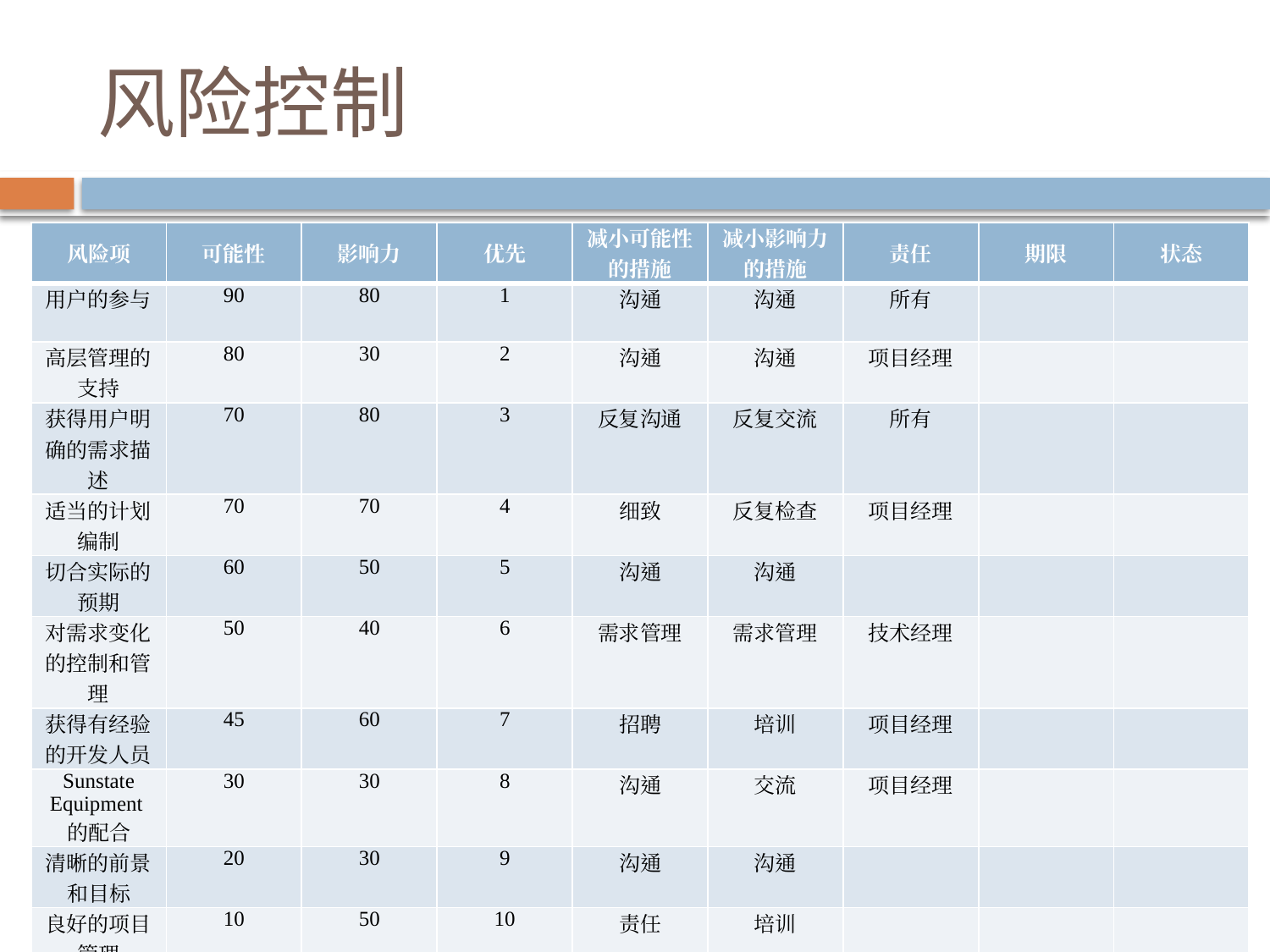

# 风险控制
| 风险项 | 可能性 | 影响力 | 优先 | 减小可能性的措施 | 减小影响力的措施 | 责任 | 期限 | 状态 |
| --- | --- | --- | --- | --- | --- | --- | --- | --- |
| 用户的参与 | 90 | 80 | 1 | 沟通 | 沟通 | 所有 |  |  |
| 高层管理的支持 | 80 | 30 | 2 | 沟通 | 沟通 | 项目经理 |  |  |
| 获得用户明确的需求描述 | 70 | 80 | 3 | 反复沟通 | 反复交流 | 所有 |  |  |
| 适当的计划编制 | 70 | 70 | 4 | 细致 | 反复检查 | 项目经理 |  |  |
| 切合实际的预期 | 60 | 50 | 5 | 沟通 | 沟通 |  |  |  |
| 对需求变化的控制和管理 | 50 | 40 | 6 | 需求管理 | 需求管理 | 技术经理 |  |  |
| 获得有经验的开发人员 | 45 | 60 | 7 | 招聘 | 培训 | 项目经理 |  |  |
| Sunstate Equipment的配合 | 30 | 30 | 8 | 沟通 | 交流 | 项目经理 |  |  |
| 清晰的前景和目标 | 20 | 30 | 9 | 沟通 | 沟通 |  |  |  |
| 良好的项目管理 | 10 | 50 | 10 | 责任 | 培训 |  |  |  |